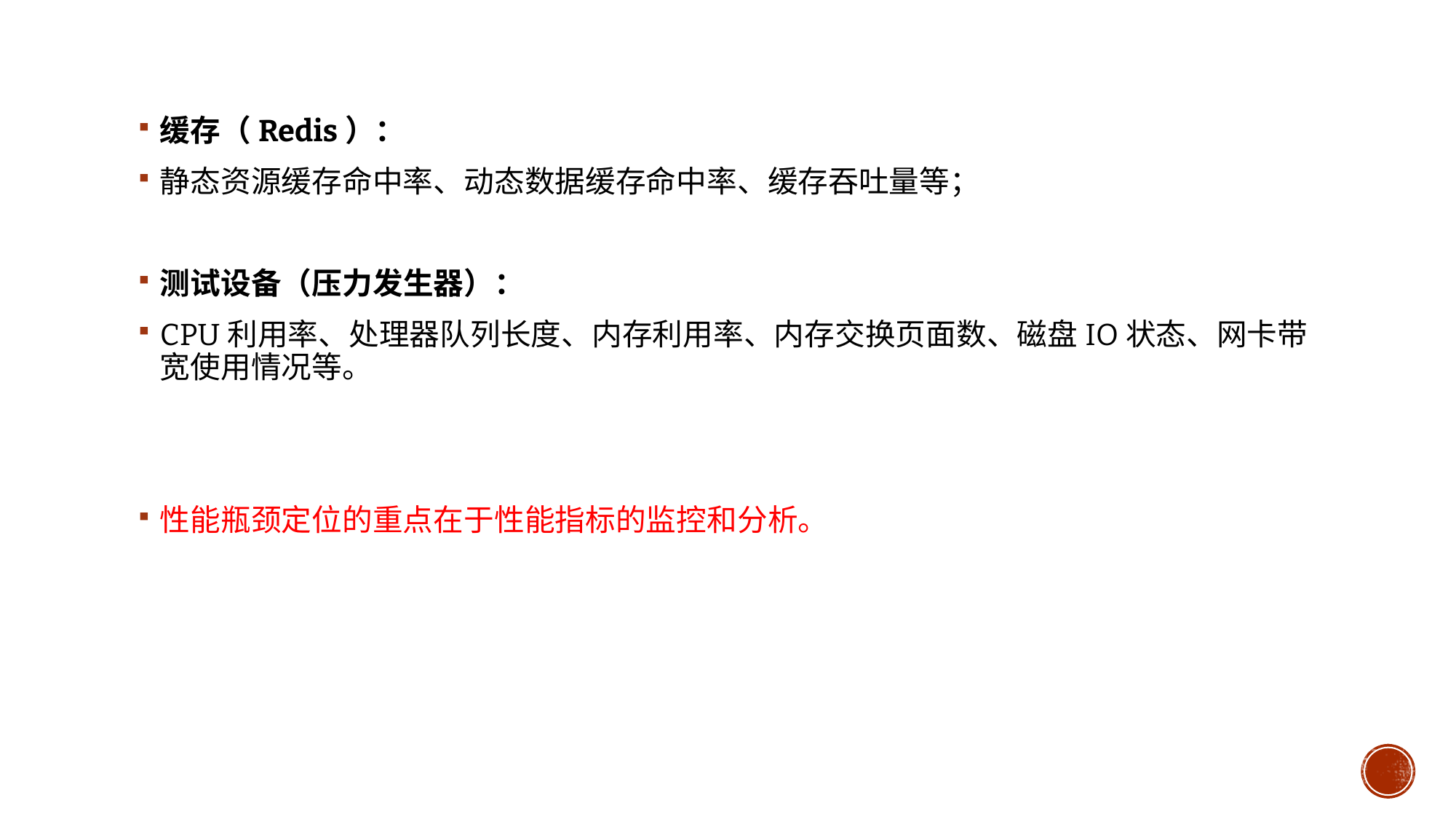

缓存（Redis）：
静态资源缓存命中率、动态数据缓存命中率、缓存吞吐量等；

测试设备（压力发生器）：
CPU利用率、处理器队列长度、内存利用率、内存交换页面数、磁盘IO状态、网卡带宽使用情况等。

性能瓶颈定位的重点在于性能指标的监控和分析。